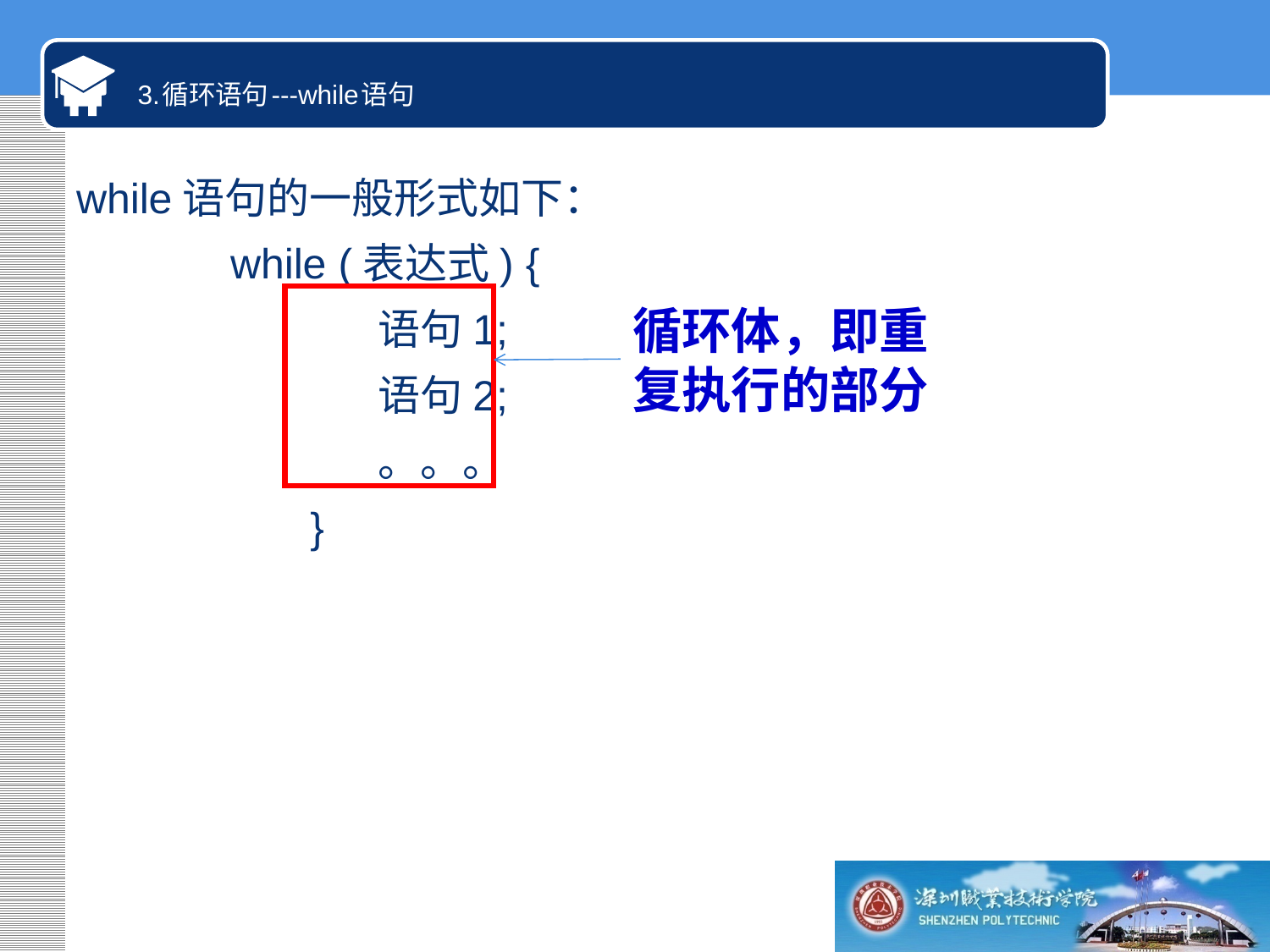

# 3.循环语句---while语句
while语句的一般形式如下：
             while (表达式) {
			语句1;
			语句2;
			。。。
		     }

循环体，即重复执行的部分